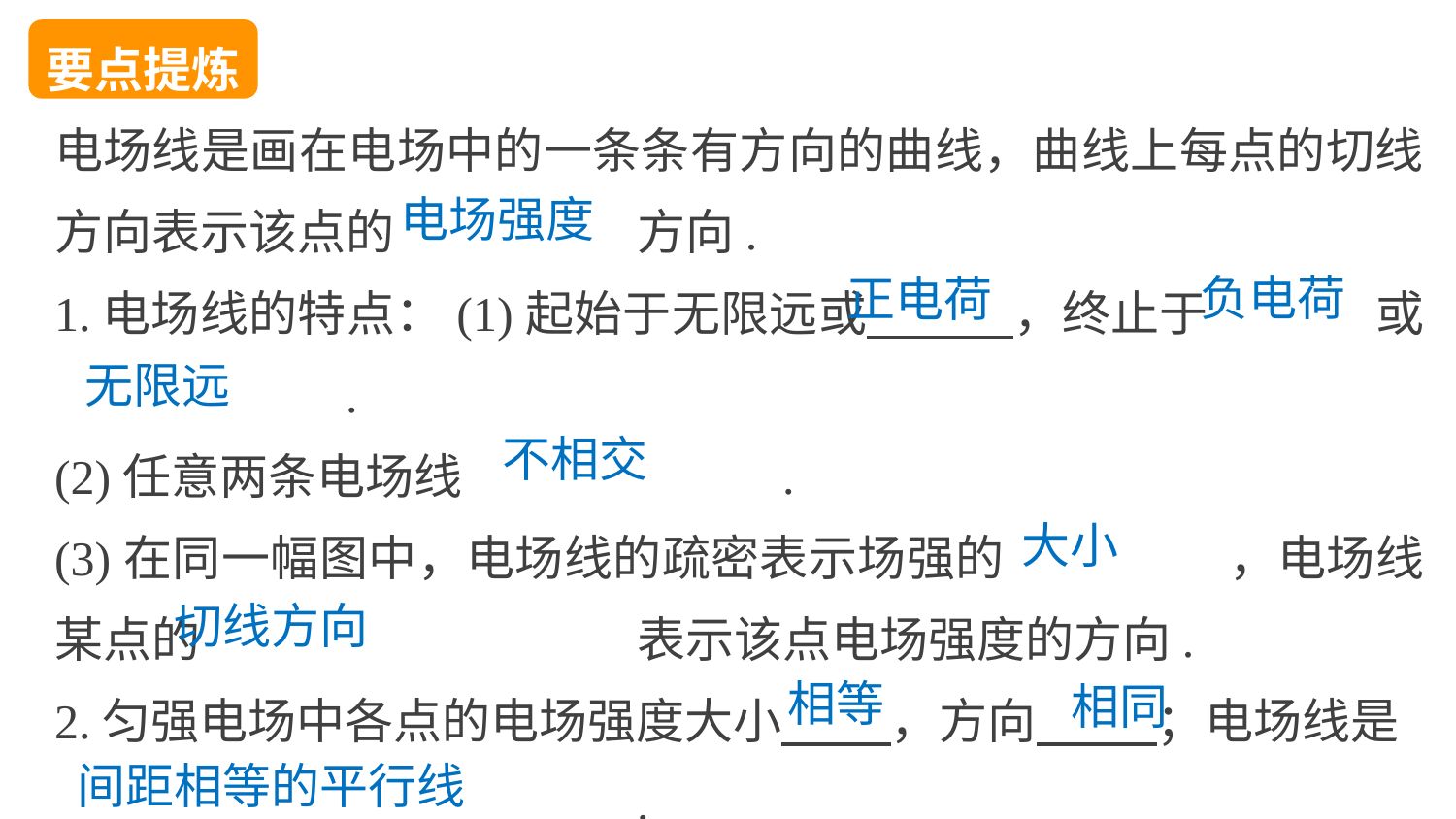

要点提炼
电场线是画在电场中的一条条有方向的曲线，曲线上每点的切线方向表示该点的		方向.
1.电场线的特点：(1)起始于无限远或             ，终止于		或		.
(2)任意两条电场线			.
(3)在同一幅图中，电场线的疏密表示场强的		，电场线某点的			表示该点电场强度的方向.
2.匀强电场中各点的电场强度大小          ，方向           ；电场线是
				.
电场强度
负电荷
正电荷
无限远
不相交
大小
切线方向
相等
相同
间距相等的平行线